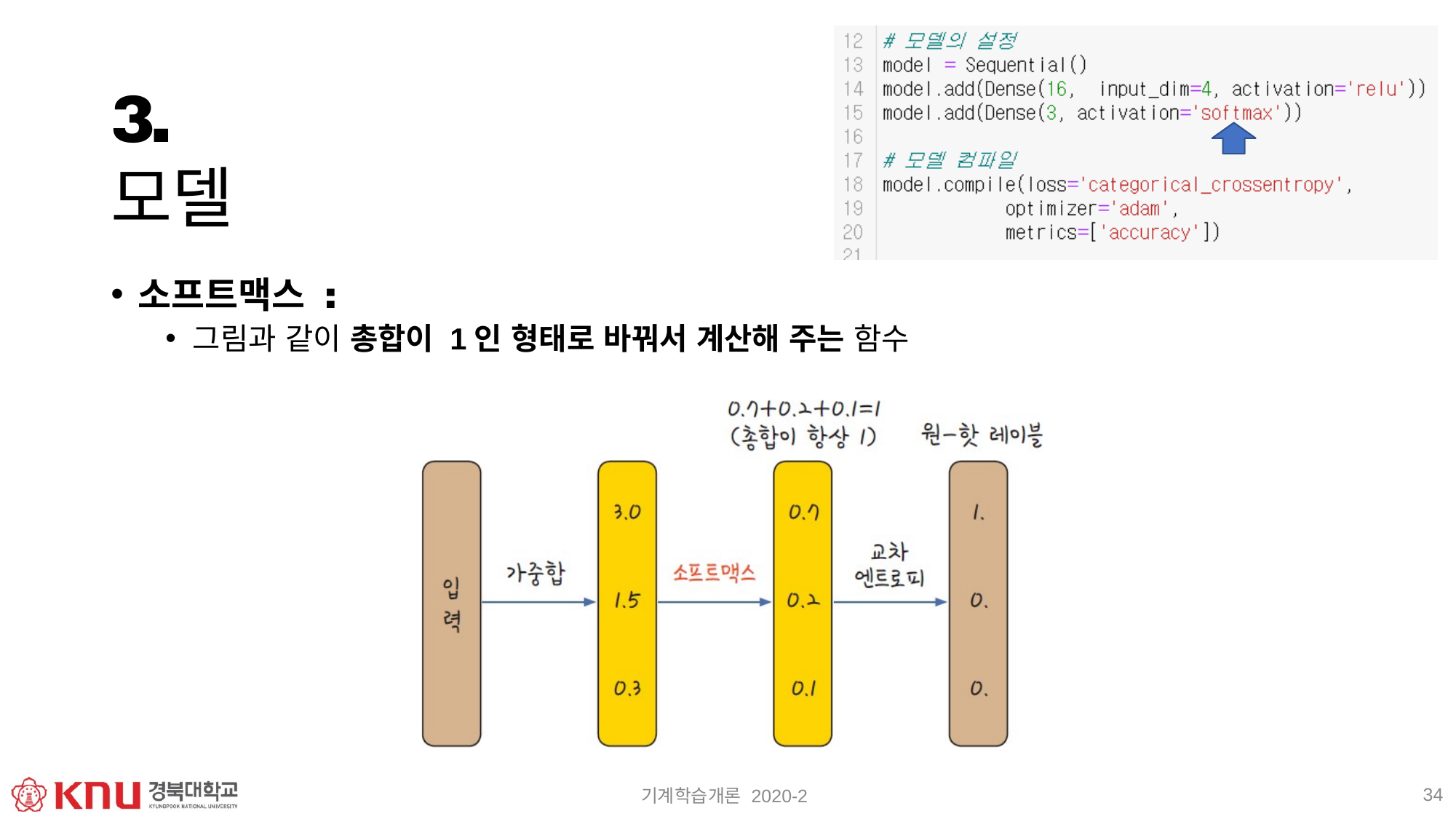

# 3. 모델
소프트맥스 :
그림과 같이 총합이 1인 형태로 바꿔서 계산해 주는 함수

34
기계학습개론 2020-2